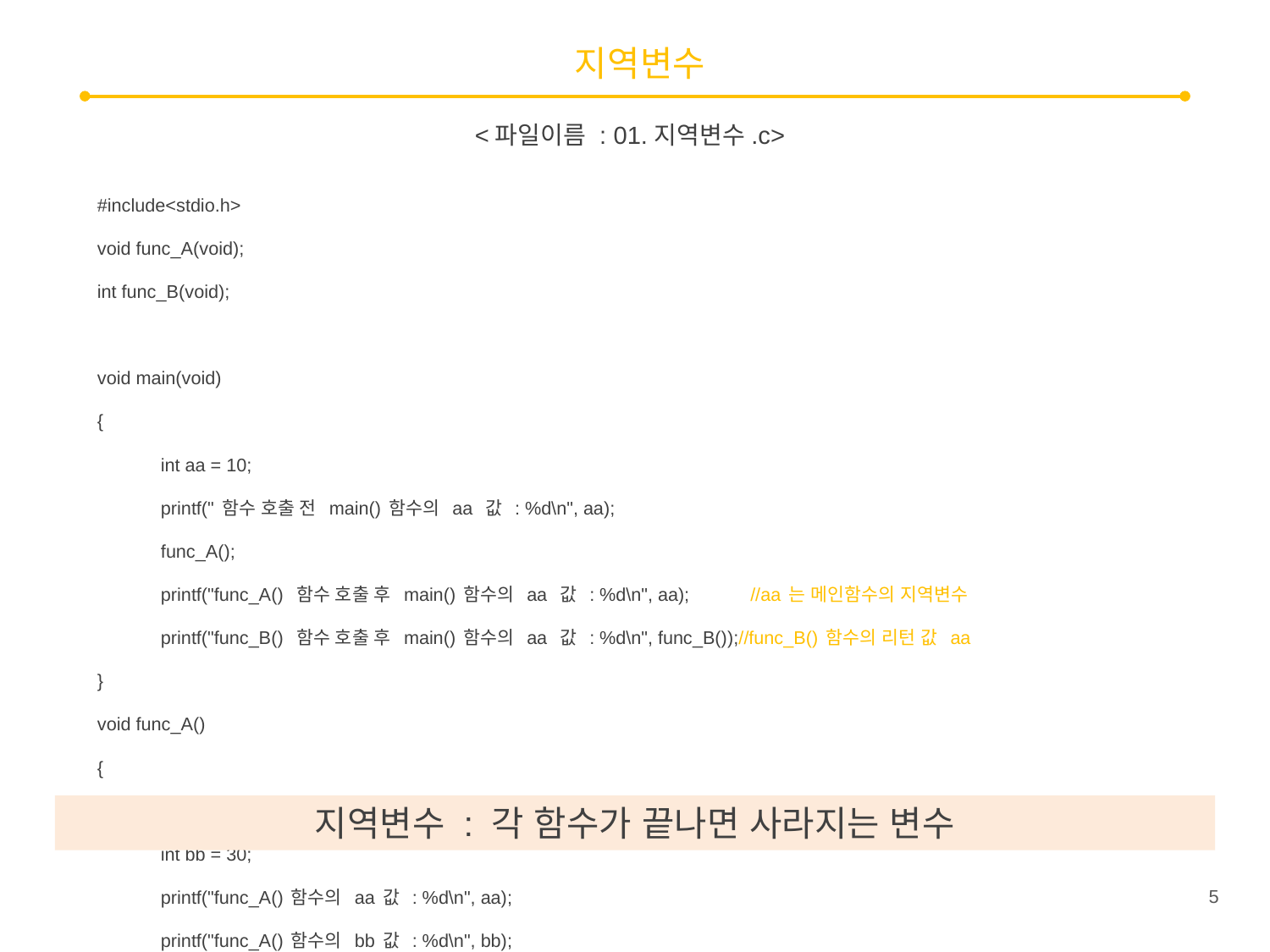

# 지역변수
<파일이름 : 01.지역변수.c>
#include<stdio.h>
void func_A(void);
int func_B(void);

void main(void)
{
int aa = 10;
printf("함수 호출 전 main()함수의 aa 값 : %d\n", aa);
func_A();
printf("func_A() 함수 호출 후 main()함수의 aa 값 : %d\n", aa);            //aa는 메인함수의 지역변수
printf("func_B() 함수 호출 후 main()함수의 aa 값 : %d\n", func_B());//func_B()함수의 리턴 값 aa
}
void func_A()
{
int aa = 20;
int bb = 30;
printf("func_A()함수의 aa값 : %d\n", aa);
printf("func_A()함수의 bb값 : %d\n", bb);
}
int func_B()
{
int aa = 35;	//func_B()함수의 지역변수 aa 선언
return aa;	//aa는 35로 리턴
}
지역변수 : 각 함수가 끝나면 사라지는 변수